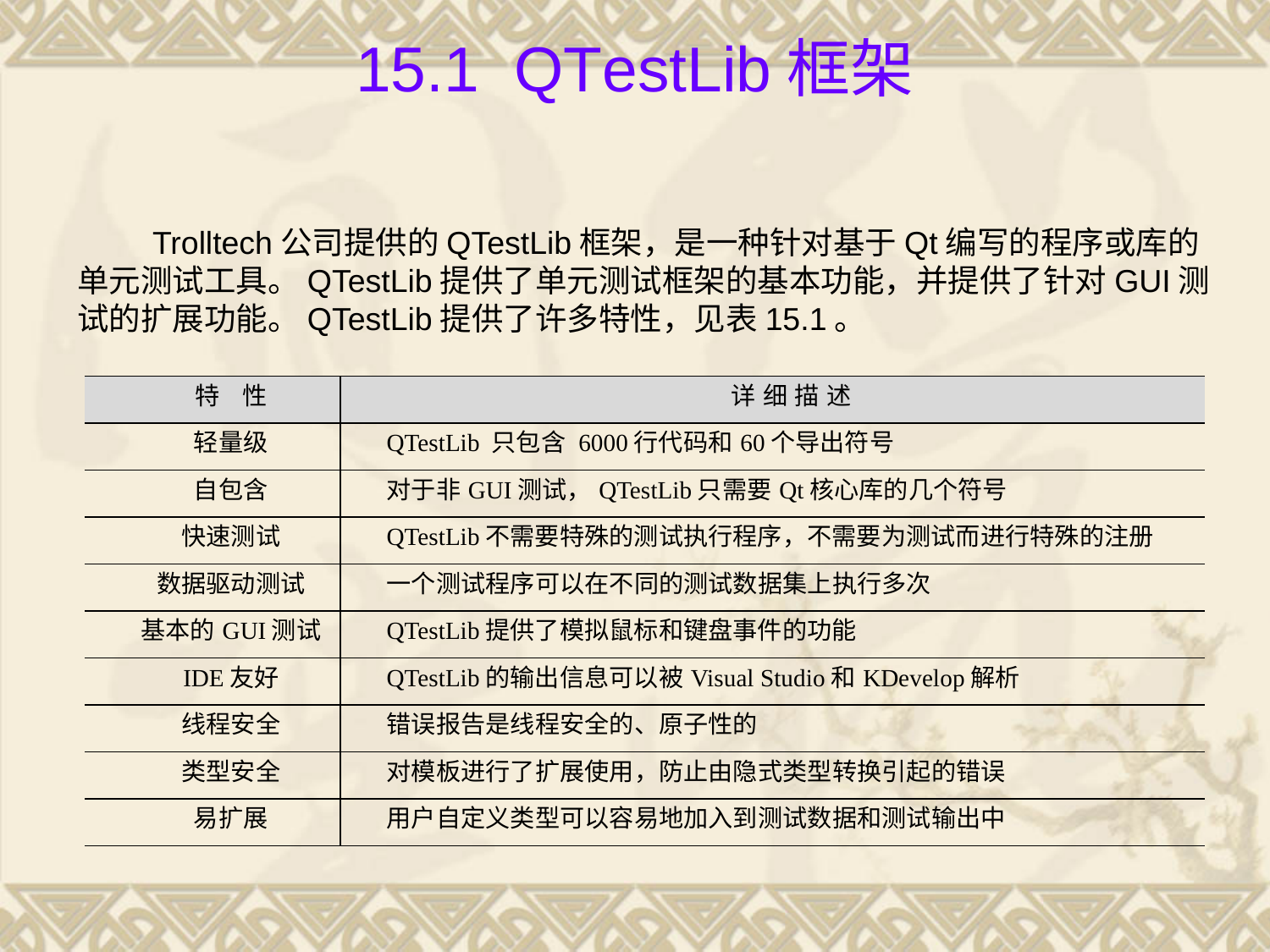

# 15.1  QTestLib框架
Trolltech公司提供的QTestLib框架，是一种针对基于Qt编写的程序或库的单元测试工具。QTestLib提供了单元测试框架的基本功能，并提供了针对GUI测试的扩展功能。QTestLib提供了许多特性，见表15.1。
| 特 性 | 详 细 描 述 |
| --- | --- |
| 轻量级 | QTestLib 只包含 6000行代码和60个导出符号 |
| 自包含 | 对于非GUI测试，QTestLib只需要Qt核心库的几个符号 |
| 快速测试 | QTestLib不需要特殊的测试执行程序，不需要为测试而进行特殊的注册 |
| 数据驱动测试 | 一个测试程序可以在不同的测试数据集上执行多次 |
| 基本的GUI测试 | QTestLib提供了模拟鼠标和键盘事件的功能 |
| IDE友好 | QTestLib的输出信息可以被Visual Studio和KDevelop解析 |
| 线程安全 | 错误报告是线程安全的、原子性的 |
| 类型安全 | 对模板进行了扩展使用，防止由隐式类型转换引起的错误 |
| 易扩展 | 用户自定义类型可以容易地加入到测试数据和测试输出中 |